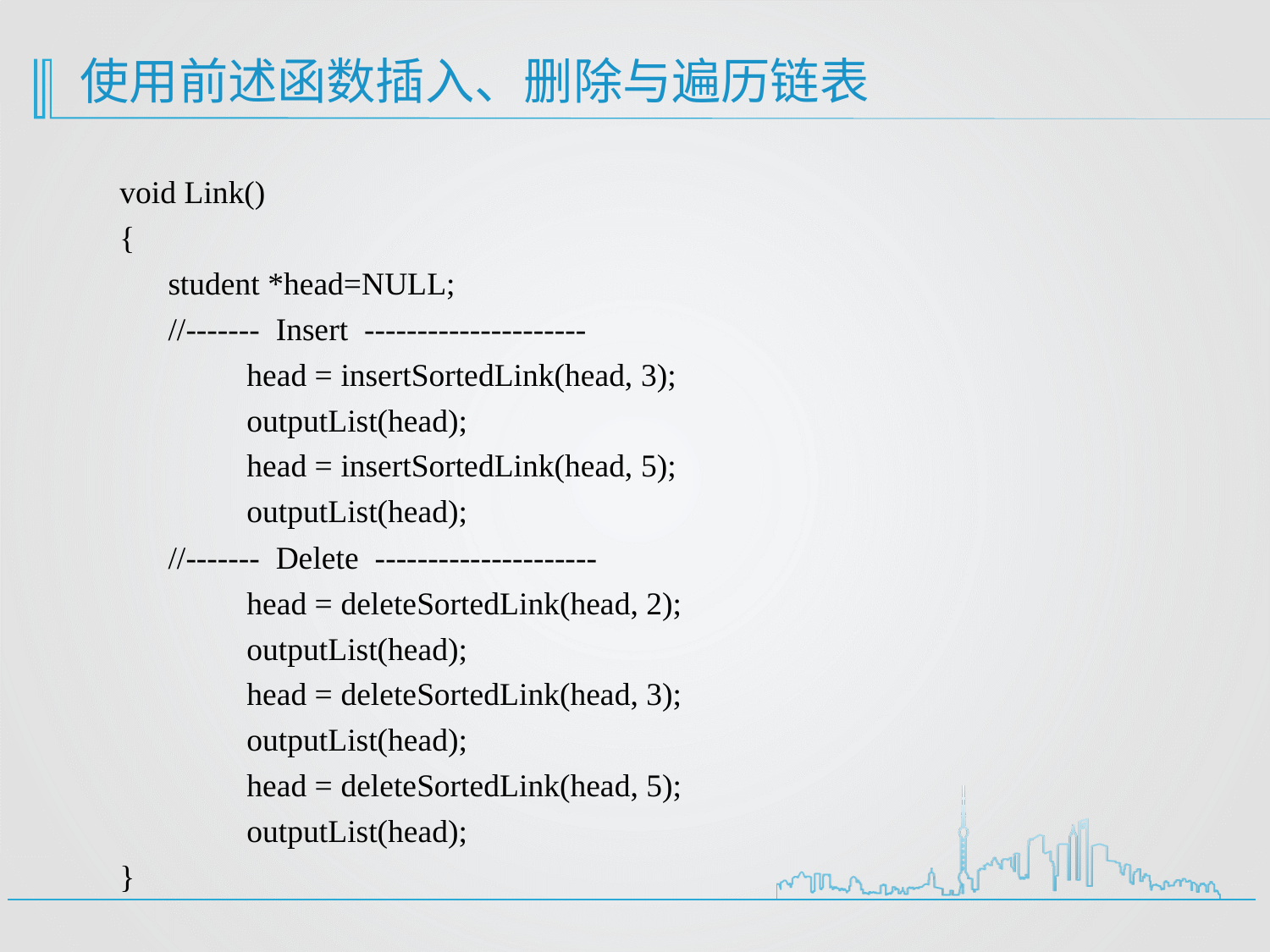

# 使用前述函数插入、删除与遍历链表
void Link()
{
      student *head=NULL;
      //-------  Insert  ---------------------
	head = insertSortedLink(head, 3);
	outputList(head);
	head = insertSortedLink(head, 5);
	outputList(head);
      //-------  Delete  ---------------------
	head = deleteSortedLink(head, 2);
	outputList(head);
	head = deleteSortedLink(head, 3);
	outputList(head);
	head = deleteSortedLink(head, 5);
	outputList(head);
}